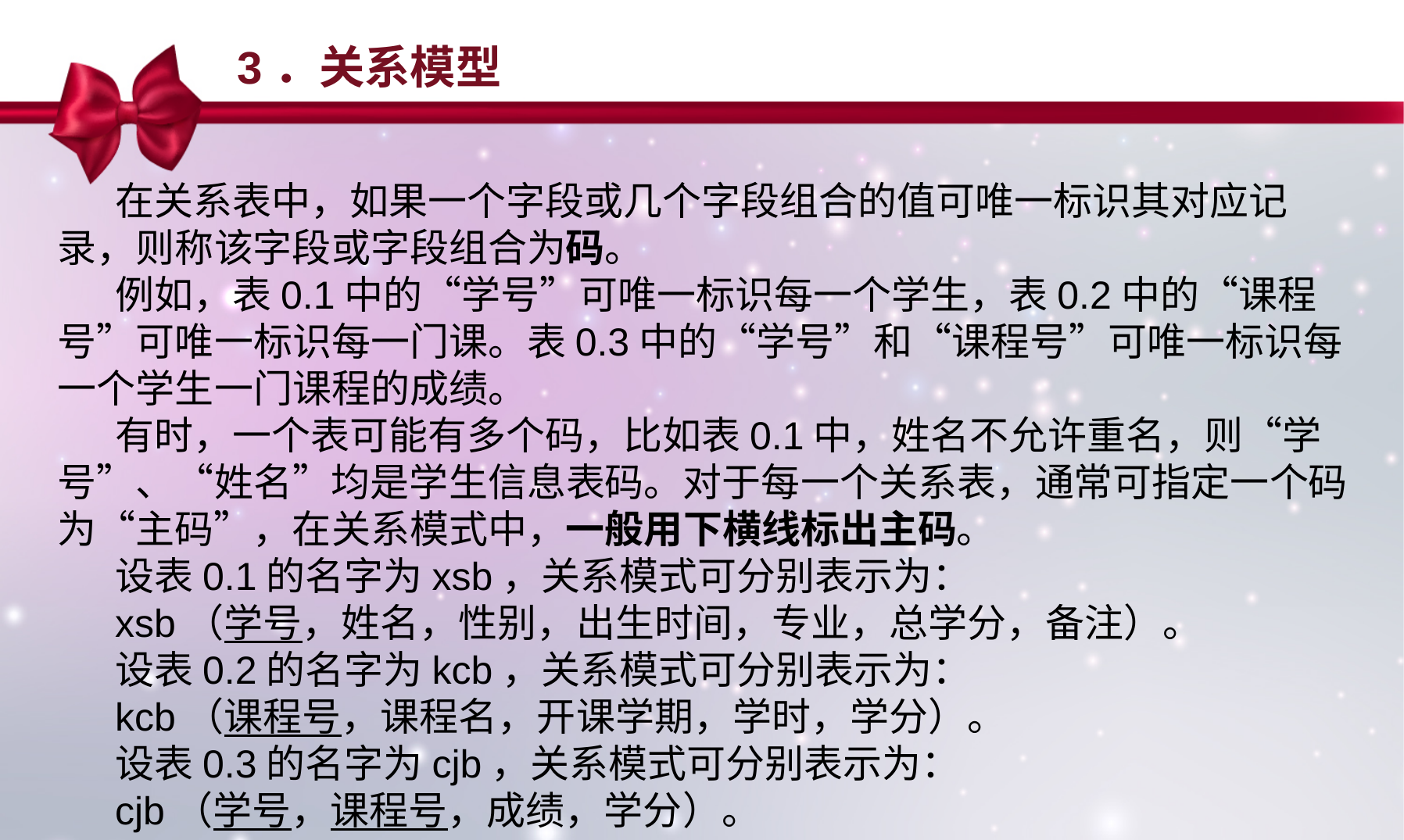

3．关系模型
在关系表中，如果一个字段或几个字段组合的值可唯一标识其对应记录，则称该字段或字段组合为码。
例如，表0.1中的“学号”可唯一标识每一个学生，表0.2中的“课程号”可唯一标识每一门课。表0.3中的“学号”和“课程号”可唯一标识每一个学生一门课程的成绩。
有时，一个表可能有多个码，比如表0.1中，姓名不允许重名，则“学号”、“姓名”均是学生信息表码。对于每一个关系表，通常可指定一个码为“主码”，在关系模式中，一般用下横线标出主码。
设表0.1的名字为xsb，关系模式可分别表示为：
xsb（学号，姓名，性别，出生时间，专业，总学分，备注）。
设表0.2的名字为kcb，关系模式可分别表示为：
kcb（课程号，课程名，开课学期，学时，学分）。
设表0.3的名字为cjb，关系模式可分别表示为：
cjb（学号，课程号，成绩，学分）。